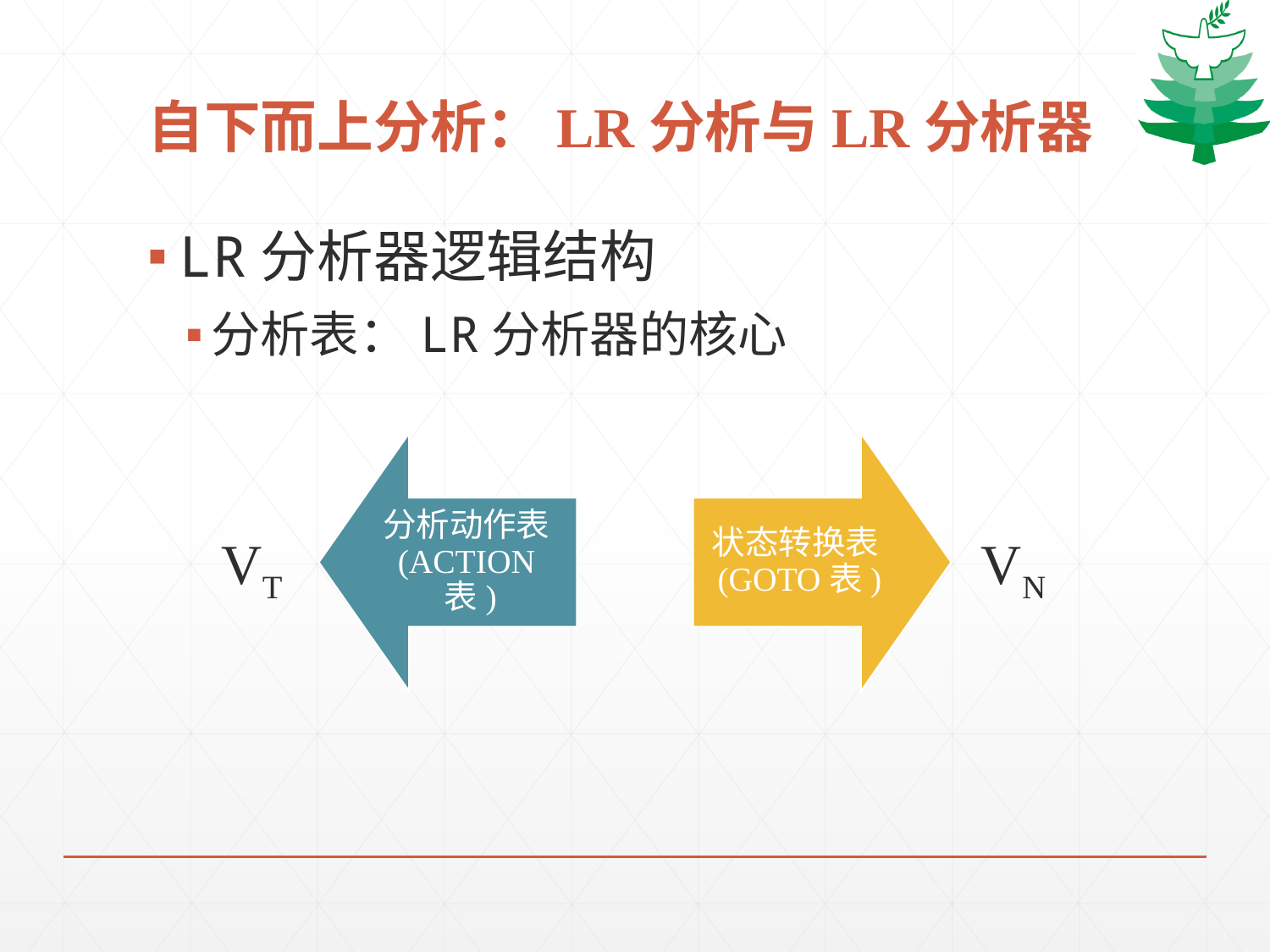

# 自下而上分析：LR分析与LR分析器
LR分析器逻辑结构
分析表：LR分析器的核心
分析动作表(ACTION表)
状态转换表(GOTO表)
VT
VN